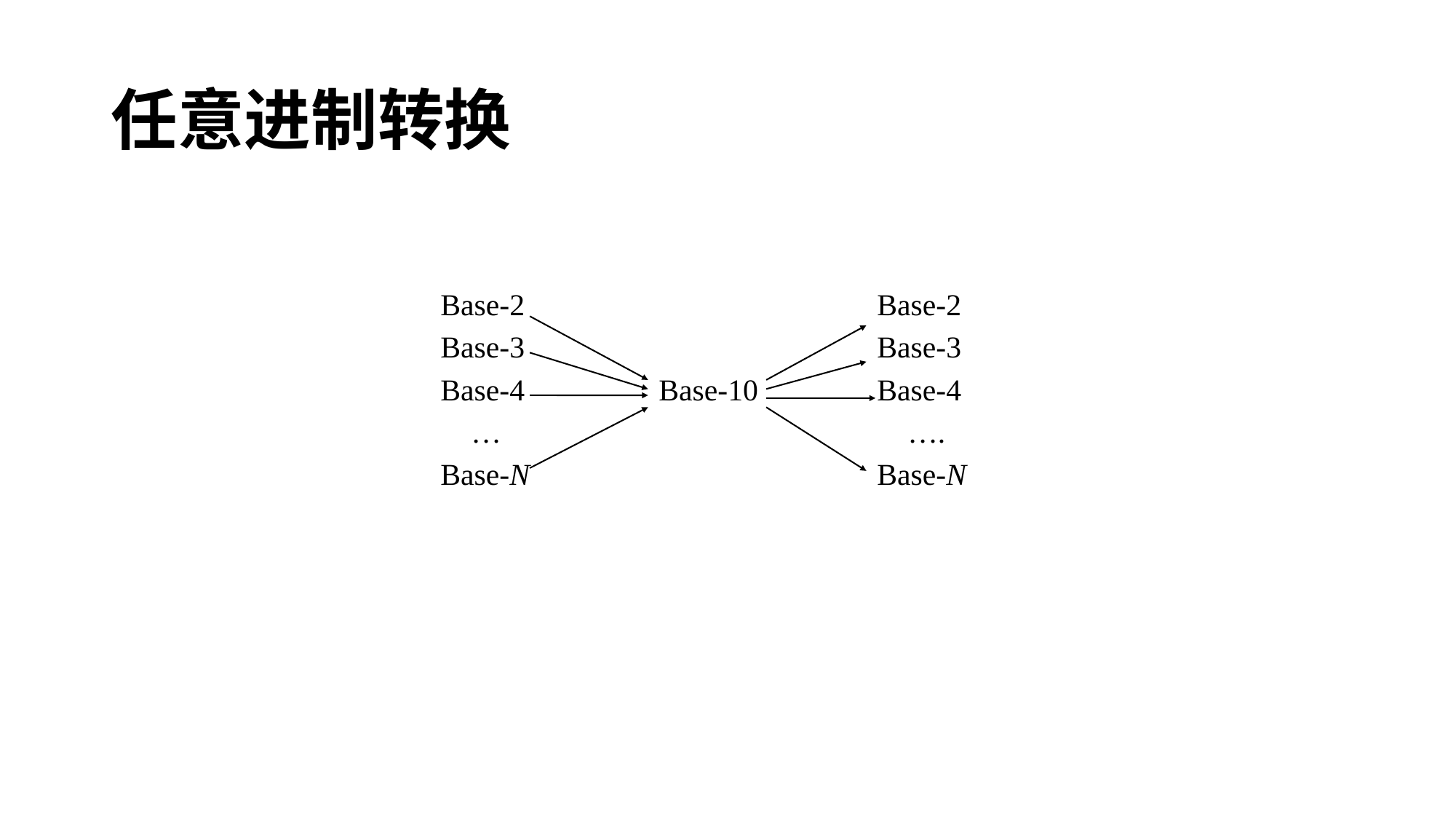

# 任意进制转换
Base-2				Base-2
Base-3				Base-3
Base-4		Base-10		Base-4
    …				    ….
Base-N				Base-N